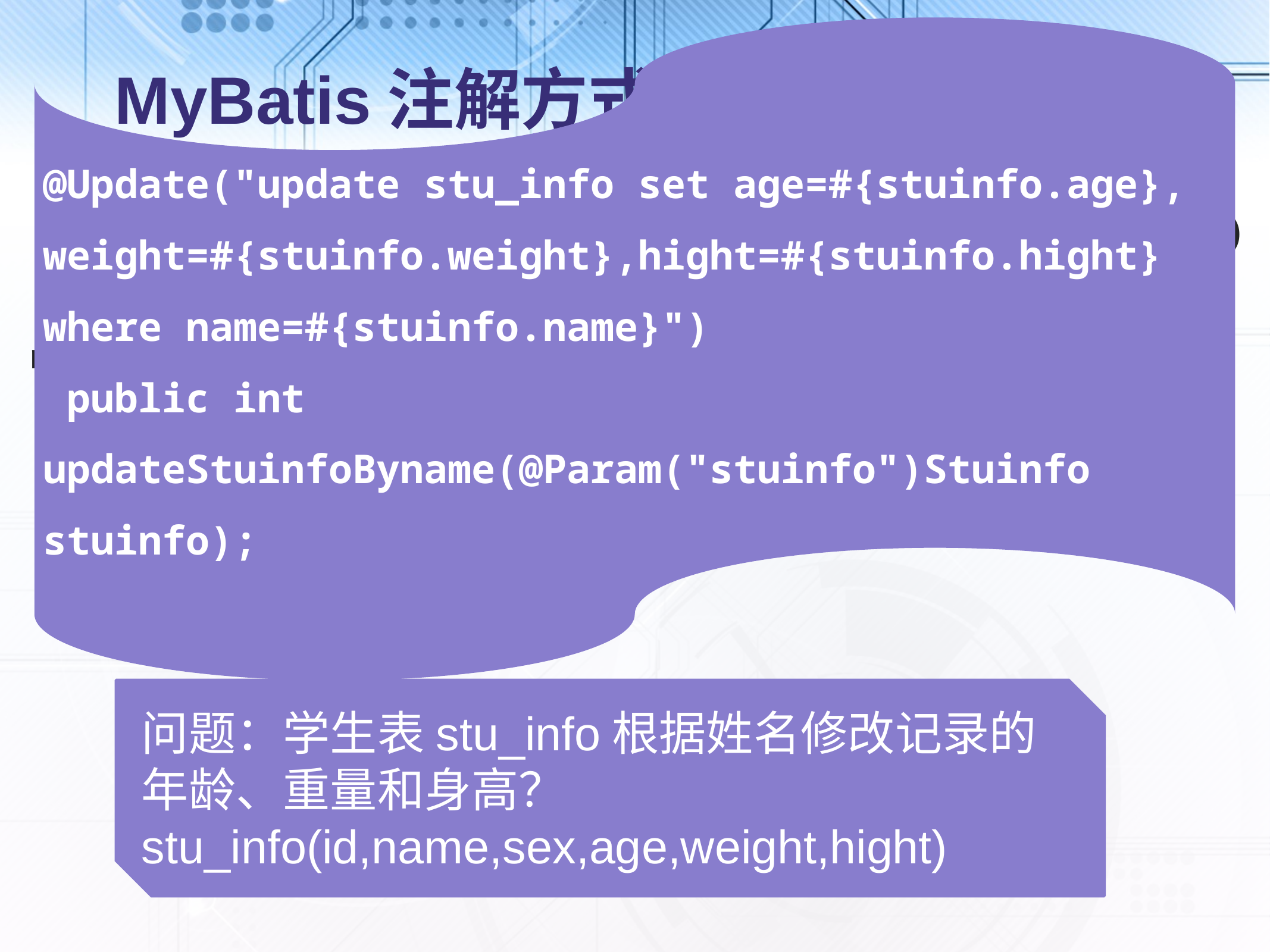

@Update("update stu_info set age=#{stuinfo.age}, weight=#{stuinfo.weight},hight=#{stuinfo.hight} where name=#{stuinfo.name}")
 public int updateStuinfoByname(@Param("stuinfo")Stuinfo stuinfo);
# MyBatis注解方式实例
    //注解的方式修改用户资料---多参数传递第二种方式
    @Update("update users set user_name=#{name} where user_id=#{id}")
    public int updateUserNameById(@Param("name")String name,@Param("id")int id);
    //注解的方式删除用户
    @Delete("delete from users where user_id=#{id}")
    public int delById(@Param("id") int id);
问题：学生表stu_info根据姓名修改记录的年龄、重量和身高？
stu_info(id,name,sex,age,weight,hight)